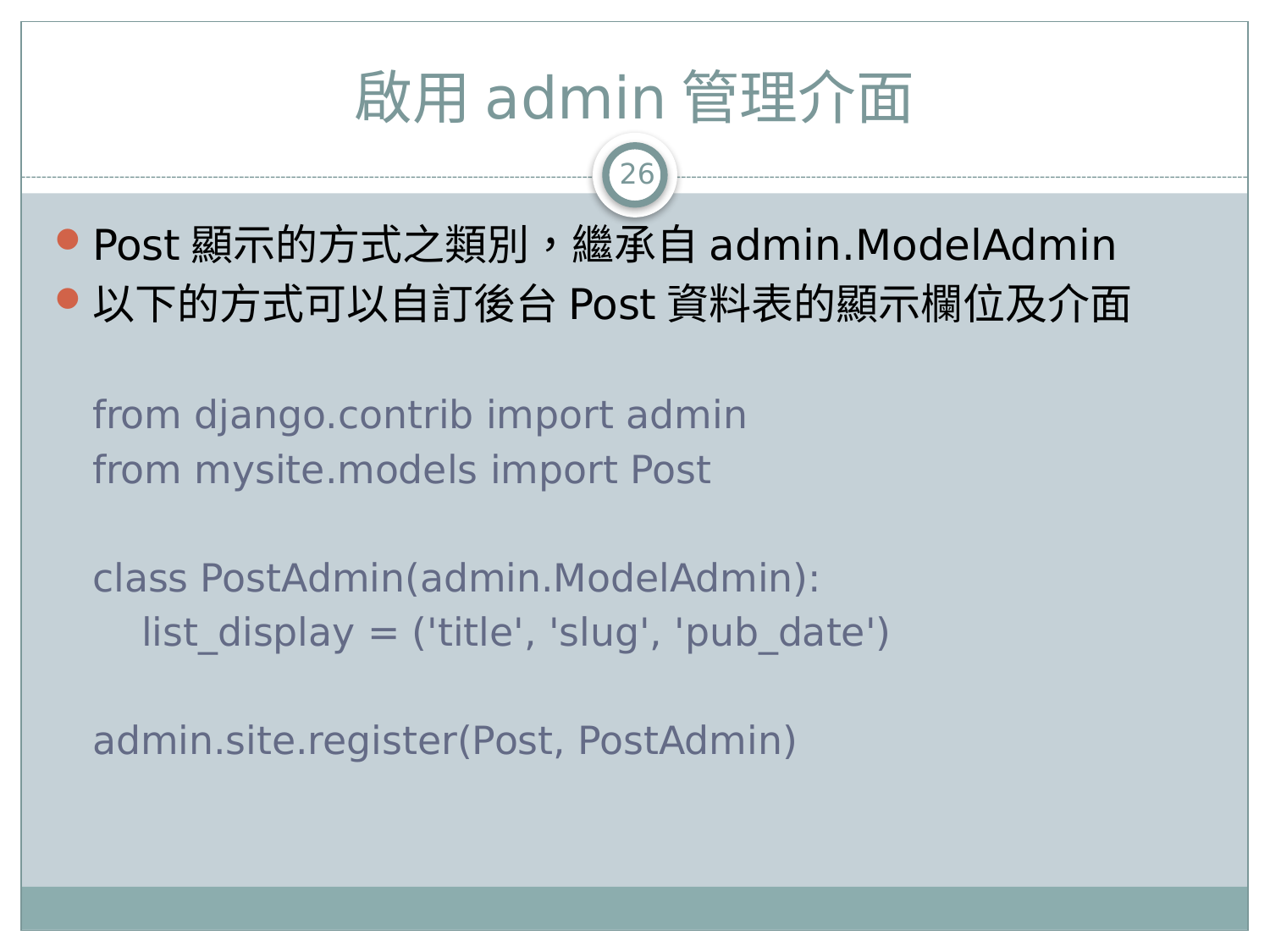

# 啟用admin管理介面
26
Post顯示的方式之類別，繼承自admin.ModelAdmin
以下的方式可以自訂後台Post資料表的顯示欄位及介面

from django.contrib import admin
from mysite.models import Post

class PostAdmin(admin.ModelAdmin):
    list_display = ('title', 'slug', 'pub_date')

admin.site.register(Post, PostAdmin)